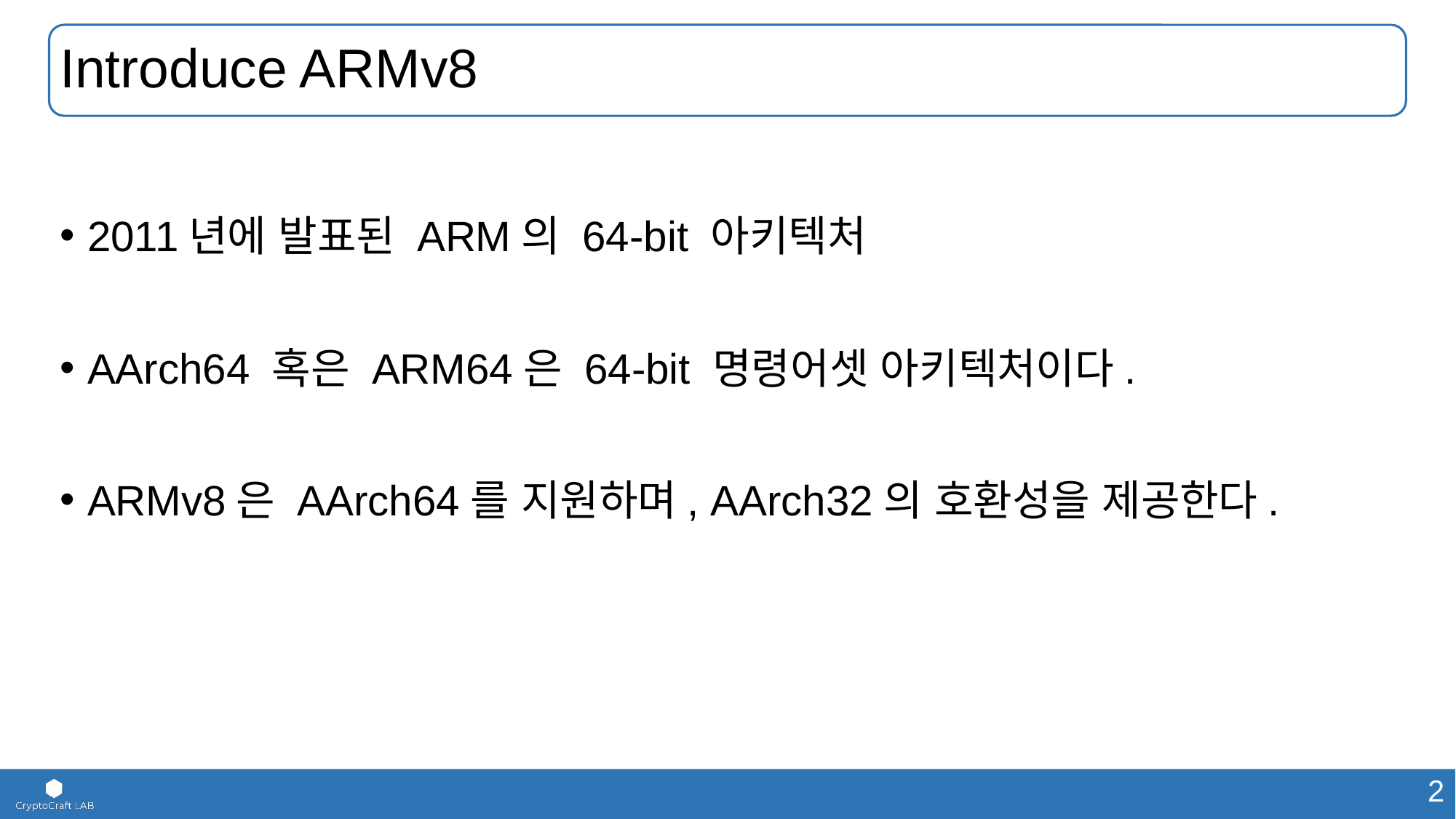

# Introduce ARMv8

2011년에 발표된 ARM의 64-bit 아키텍처

AArch64 혹은 ARM64은 64-bit 명령어셋 아키텍처이다.

ARMv8은 AArch64를 지원하며, AArch32의 호환성을 제공한다.